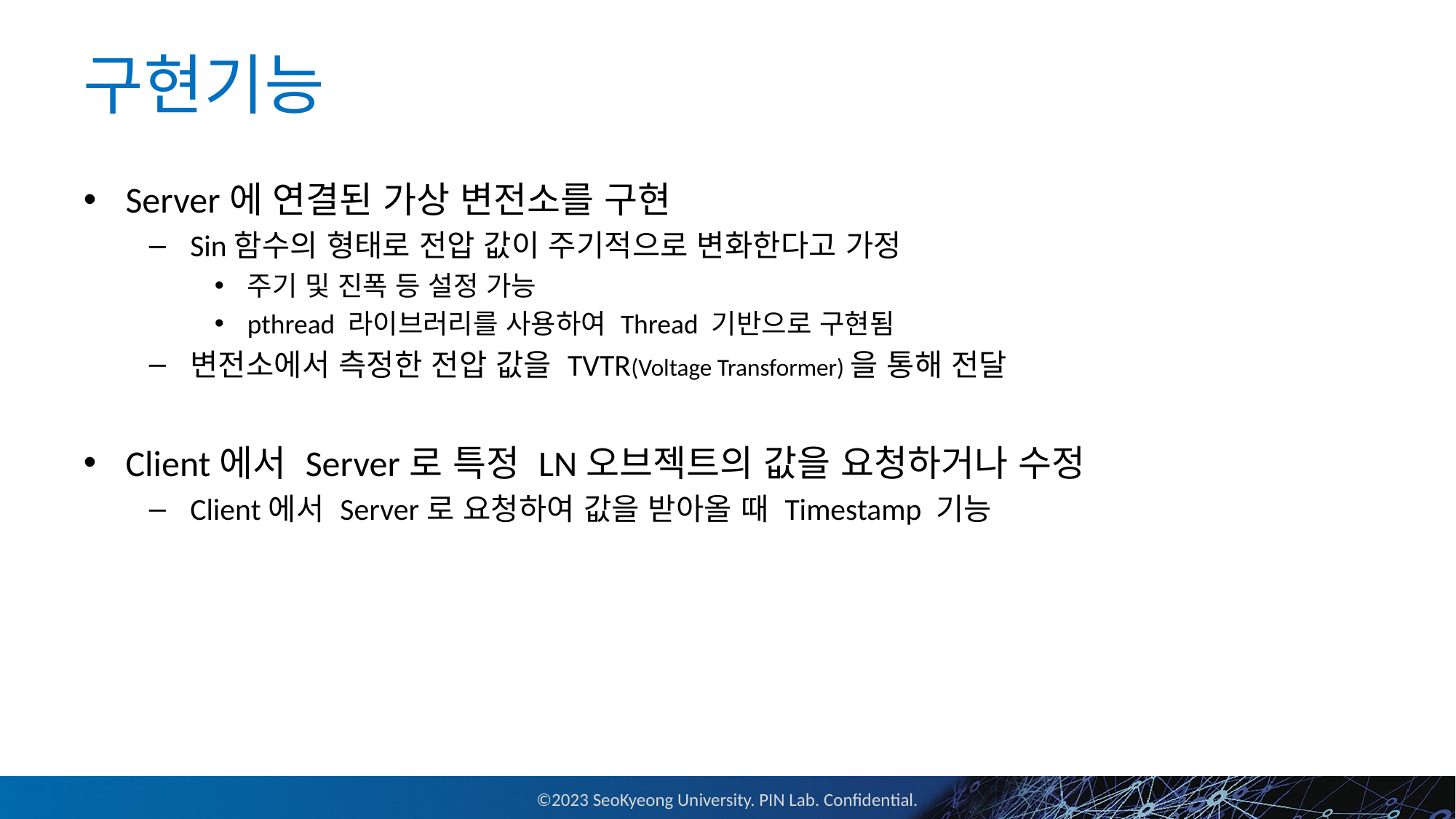

# 구현기능
Server에 연결된 가상 변전소를 구현
Sin함수의 형태로 전압 값이 주기적으로 변화한다고 가정
주기 및 진폭 등 설정 가능
pthread 라이브러리를 사용하여 Thread 기반으로 구현됨
변전소에서 측정한 전압 값을 TVTR(Voltage Transformer)을 통해 전달

Client에서 Server로 특정 LN오브젝트의 값을 요청하거나 수정
Client에서 Server로 요청하여 값을 받아올 때 Timestamp 기능